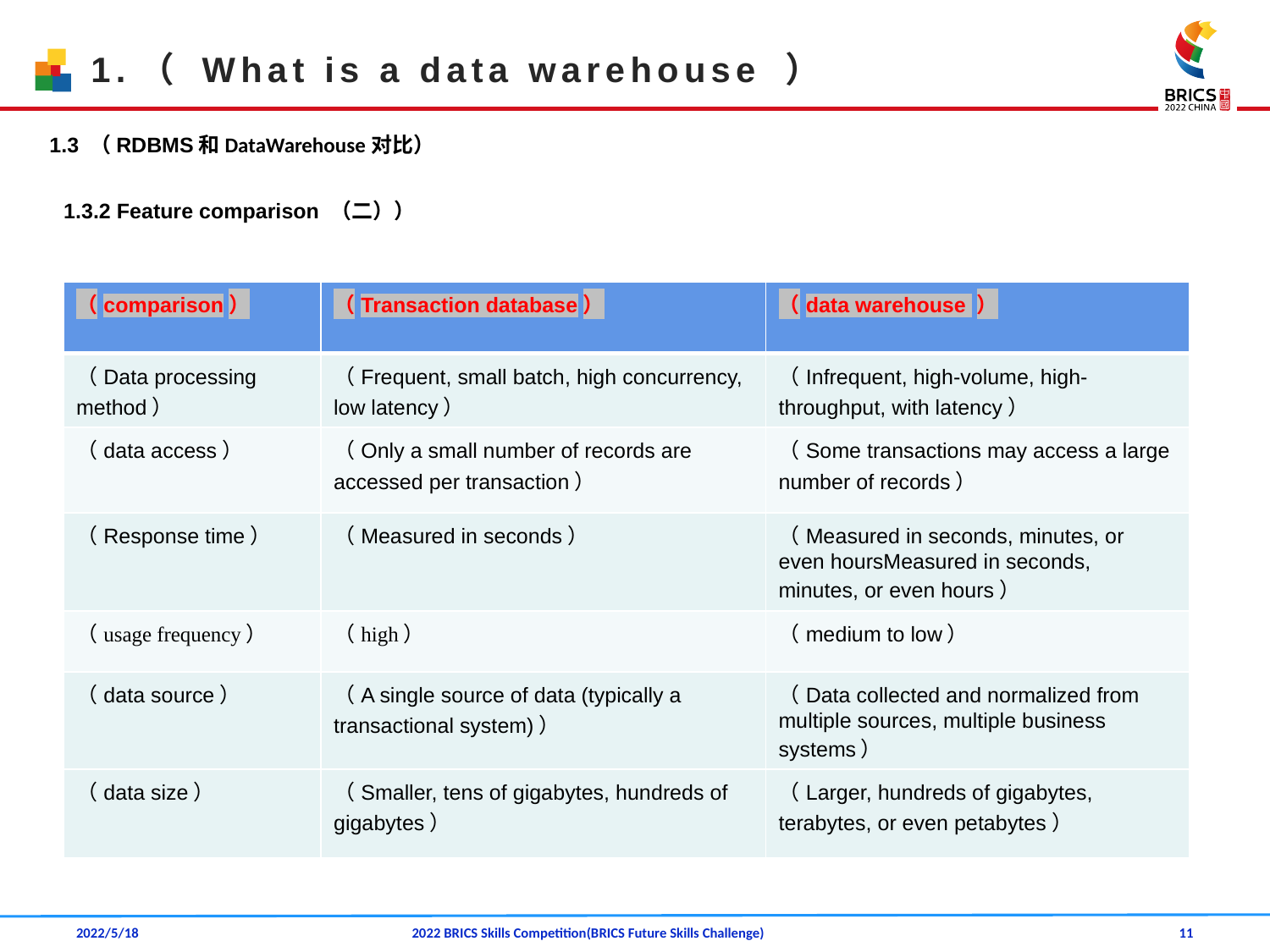

1.（ What is a data warehouse ）
1.3 （RDBMS和DataWarehouse对比）
1.3.2 Feature comparison （二））
| （comparison） | （Transaction database） | （data warehouse ） |
| --- | --- | --- |
| （Data processing method） | （Frequent, small batch, high concurrency, low latency） | （Infrequent, high-volume, high-throughput, with latency） |
| （data access） | （Only a small number of records are accessed per transaction） | （Some transactions may access a large number of records） |
| （Response time） | （Measured in seconds） | （Measured in seconds, minutes, or even hoursMeasured in seconds, minutes, or even hours） |
| （usage frequency） | （high） | （medium to low） |
| （data source） | （A single source of data (typically a transactional system)） | （Data collected and normalized from multiple sources, multiple business systems） |
| （data size） | （Smaller, tens of gigabytes, hundreds of gigabytes） | （Larger, hundreds of gigabytes, terabytes, or even petabytes） |
2022/5/18
2022 BRICS Skills Competition(BRICS Future Skills Challenge)
11